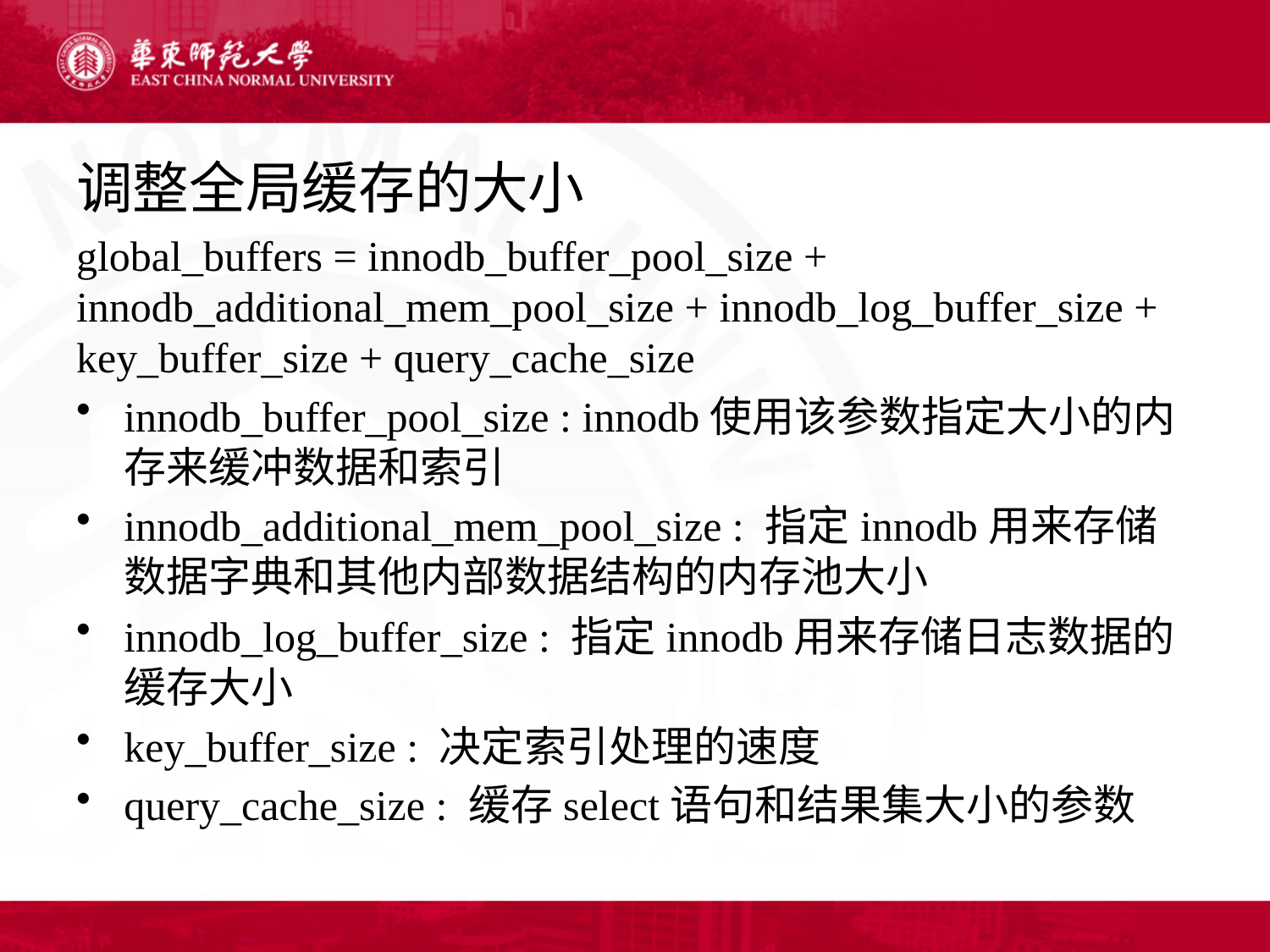

调整全局缓存的大小
global_buffers = innodb_buffer_pool_size + innodb_additional_mem_pool_size + innodb_log_buffer_size + key_buffer_size + query_cache_size
innodb_buffer_pool_size : innodb使用该参数指定大小的内存来缓冲数据和索引
innodb_additional_mem_pool_size : 指定innodb用来存储数据字典和其他内部数据结构的内存池大小
innodb_log_buffer_size : 指定innodb用来存储日志数据的缓存大小
key_buffer_size : 决定索引处理的速度
query_cache_size : 缓存select语句和结果集大小的参数